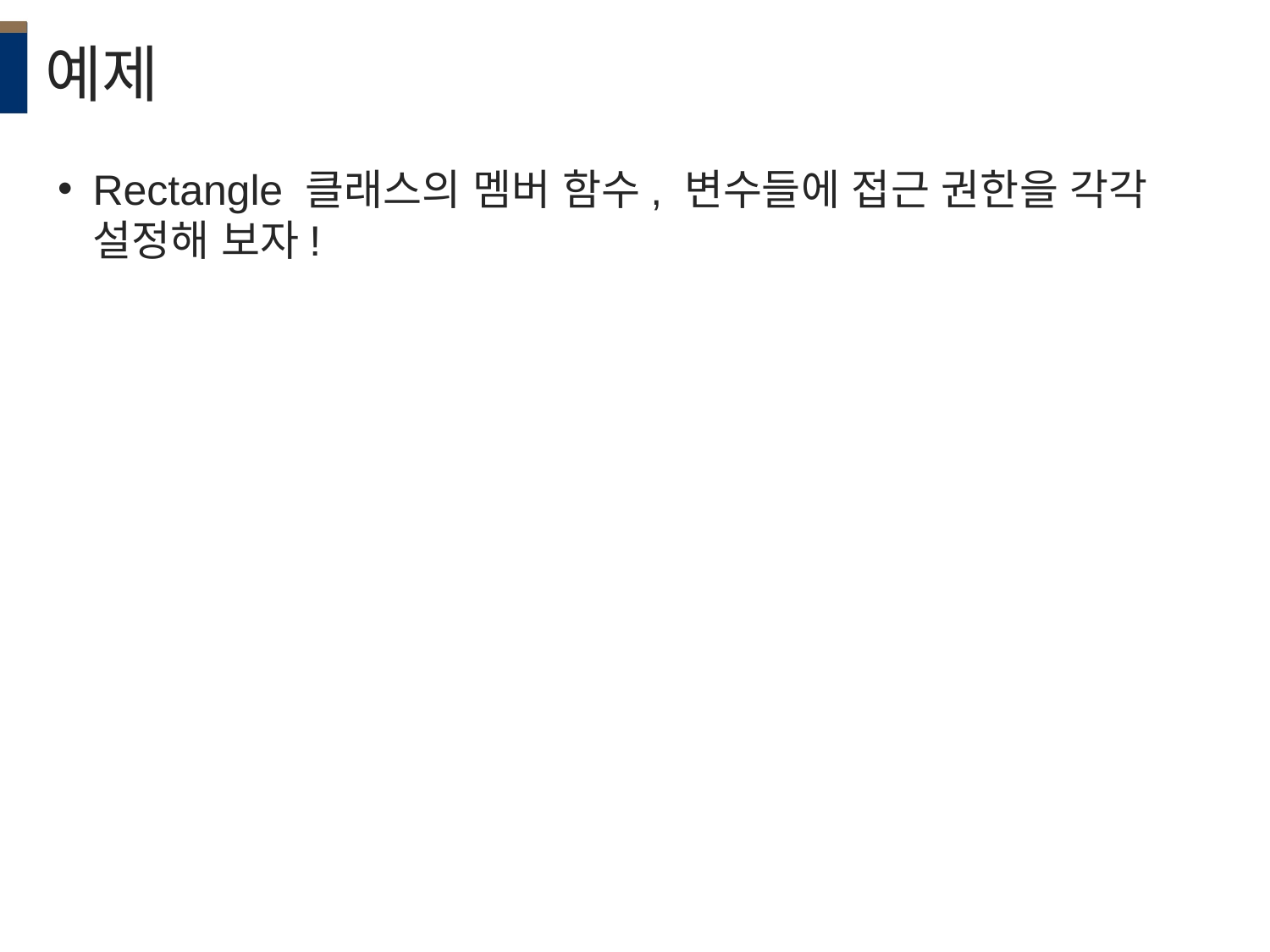

# 예제
Rectangle 클래스의 멤버 함수, 변수들에 접근 권한을 각각 설정해 보자!